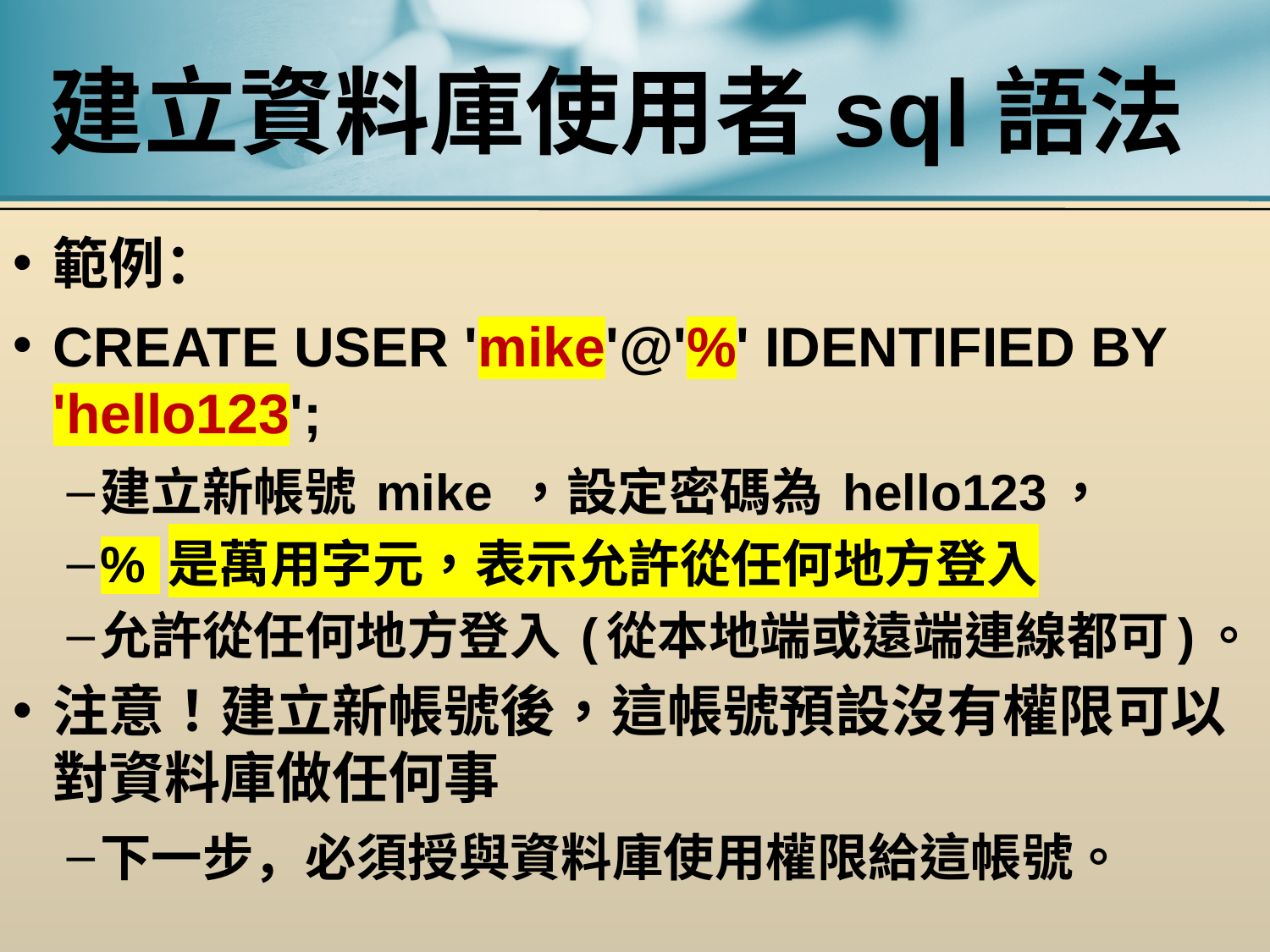

# 建立資料庫使用者sql語法
範例：
CREATE USER 'mike'@'%' IDENTIFIED BY 'hello123';
建立新帳號 mike ，設定密碼為 hello123，
% 是萬用字元，表示允許從任何地方登入
允許從任何地方登入 (從本地端或遠端連線都可)。
注意！建立新帳號後，這帳號預設沒有權限可以對資料庫做任何事
下一步，必須授與資料庫使用權限給這帳號。